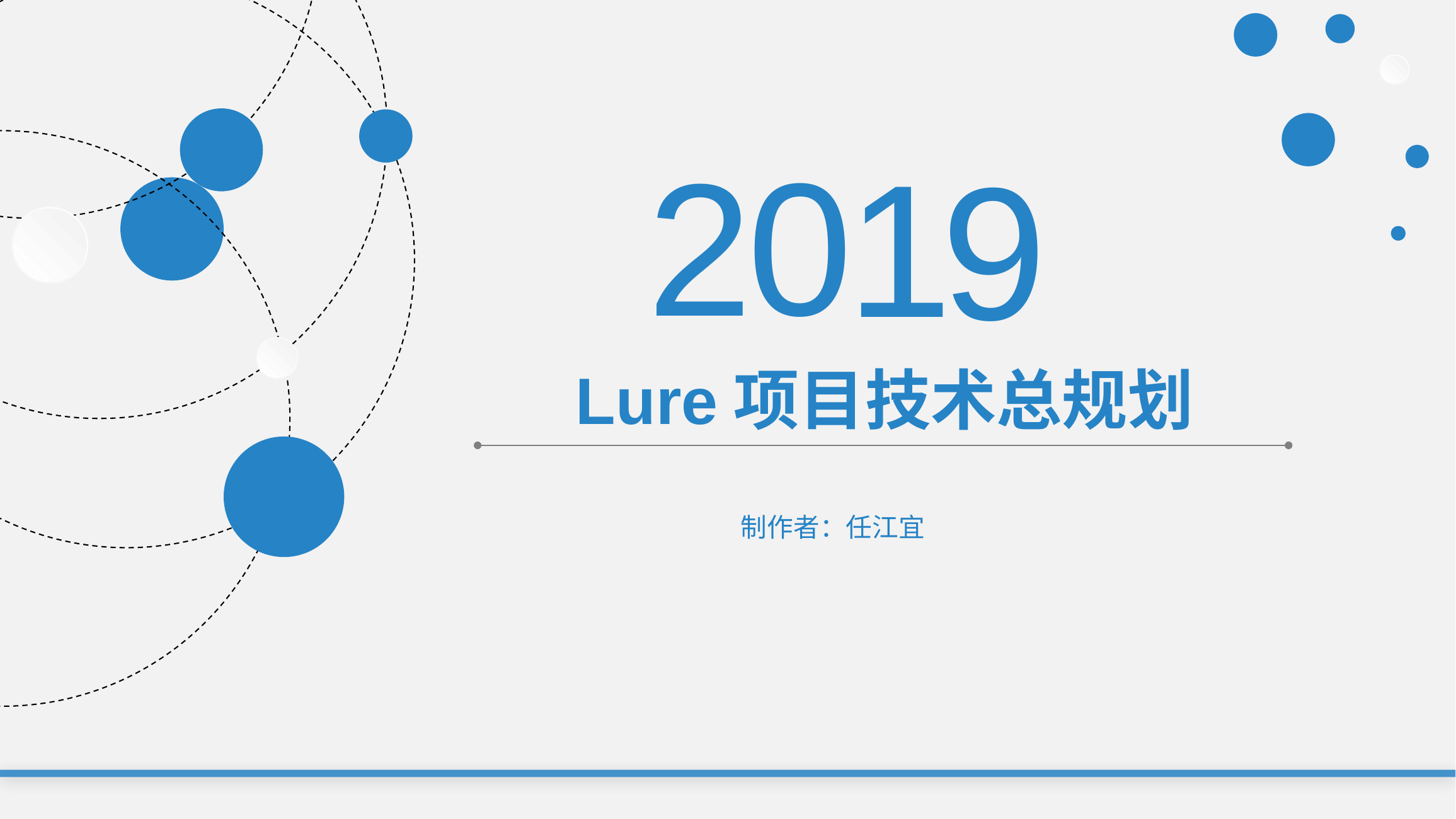

0
2
1
9

Lure项目技术总规划

制作者：任江宜

延迟符
延迟符